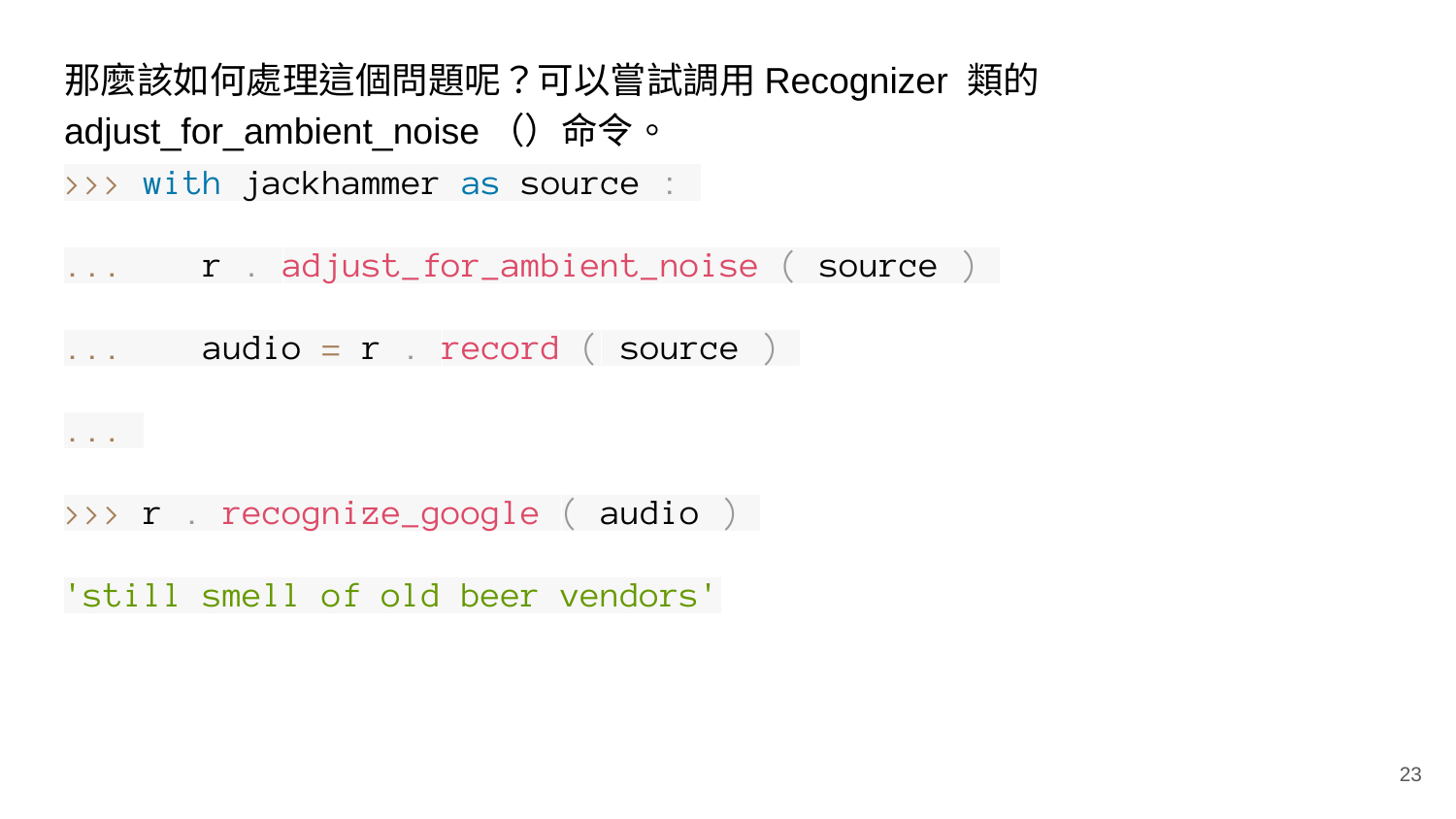

那麼該如何處理這個問題呢？可以嘗試調用Recognizer 類的adjust_for_ambient_noise（）命令。
>>> with jackhammer as source :
...    r . adjust_for_ambient_noise ( source )
...    audio = r . record ( source )
...
>>> r . recognize_google ( audio )
'still smell of old beer vendors'

23